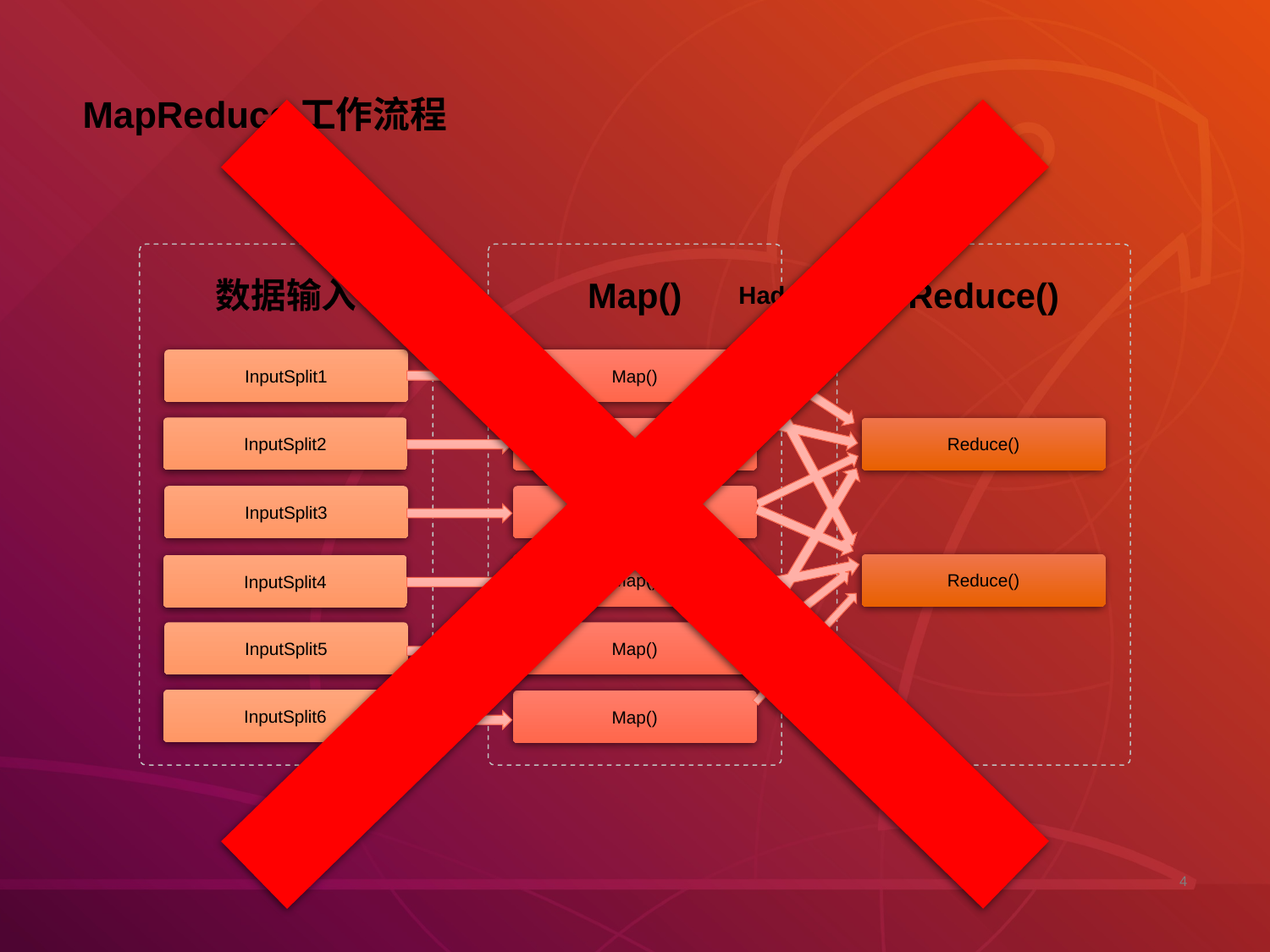

# MapReduce工作流程

1.txt

数据输入
Map()
Reduce()
InputSplit1
InputSplit3
InputSplit5
Map()
Map()
Map()
Map()
Map()
Map()
Reduce()
Reduce()

InputSplit2

InputSplit4

InputSplit6

Hadoop框架

2.txt

3.txt

4